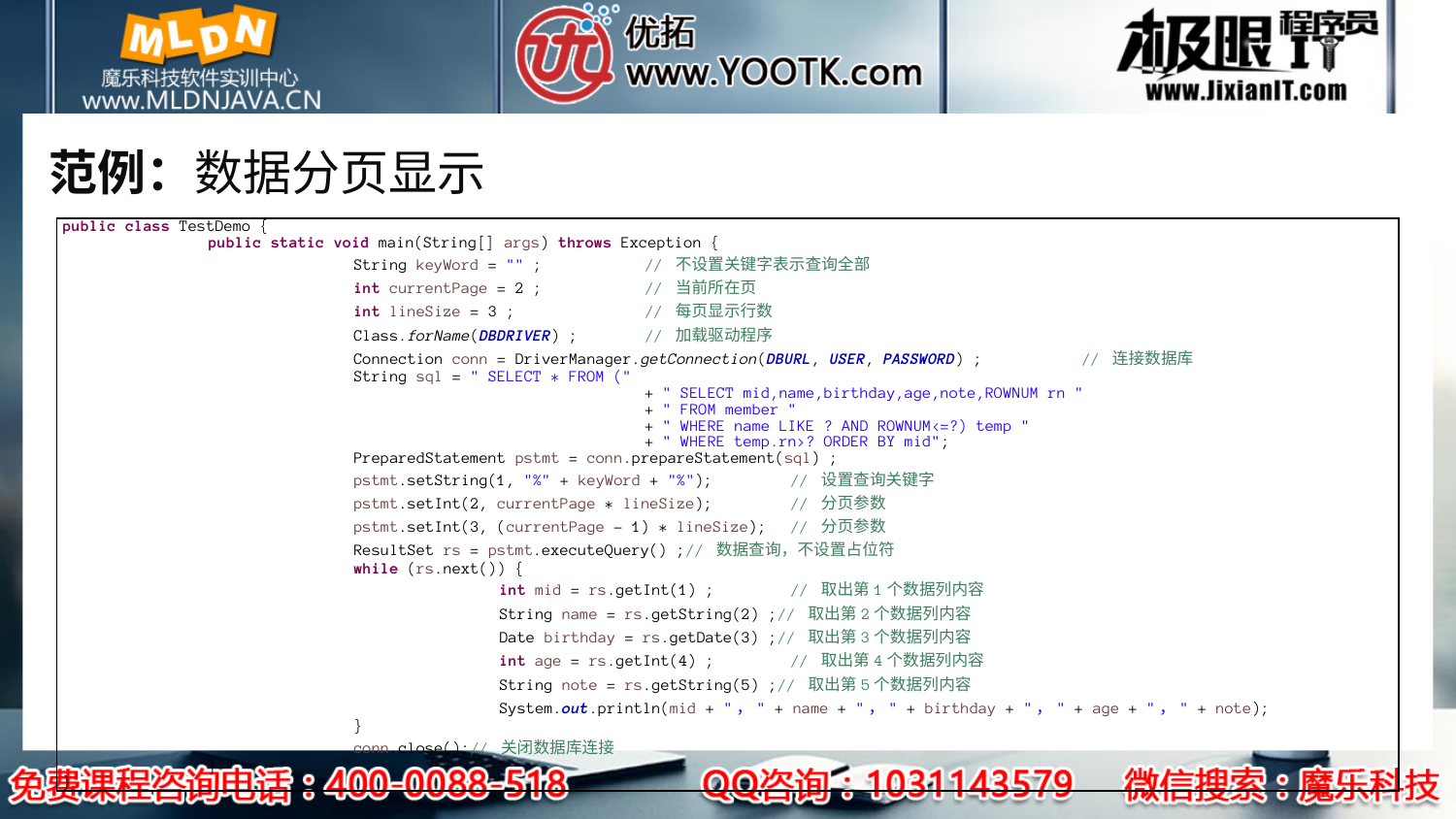

# 范例：数据分页显示
| public class TestDemo { public static void main(String[] args) throws Exception { String keyWord = "" ; // 不设置关键字表示查询全部 int currentPage = 2 ; // 当前所在页 int lineSize = 3 ; // 每页显示行数 Class.forName(DBDRIVER) ; // 加载驱动程序 Connection conn = DriverManager.getConnection(DBURL, USER, PASSWORD) ; // 连接数据库 String sql = " SELECT \* FROM (" + " SELECT mid,name,birthday,age,note,ROWNUM rn " + " FROM member " + " WHERE name LIKE ? AND ROWNUM<=?) temp " + " WHERE temp.rn>? ORDER BY mid"; PreparedStatement pstmt = conn.prepareStatement(sql) ; pstmt.setString(1, "%" + keyWord + "%"); // 设置查询关键字 pstmt.setInt(2, currentPage \* lineSize); // 分页参数 pstmt.setInt(3, (currentPage - 1) \* lineSize); // 分页参数 ResultSet rs = pstmt.executeQuery() ;// 数据查询，不设置占位符 while (rs.next()) { int mid = rs.getInt(1) ; // 取出第1个数据列内容 String name = rs.getString(2) ;// 取出第2个数据列内容 Date birthday = rs.getDate(3) ;// 取出第3个数据列内容 int age = rs.getInt(4) ; // 取出第4个数据列内容 String note = rs.getString(5) ;// 取出第5个数据列内容 System.out.println(mid + "，" + name + "，" + birthday + "，" + age + "，" + note); } conn.close();// 关闭数据库连接 } } |
| --- |